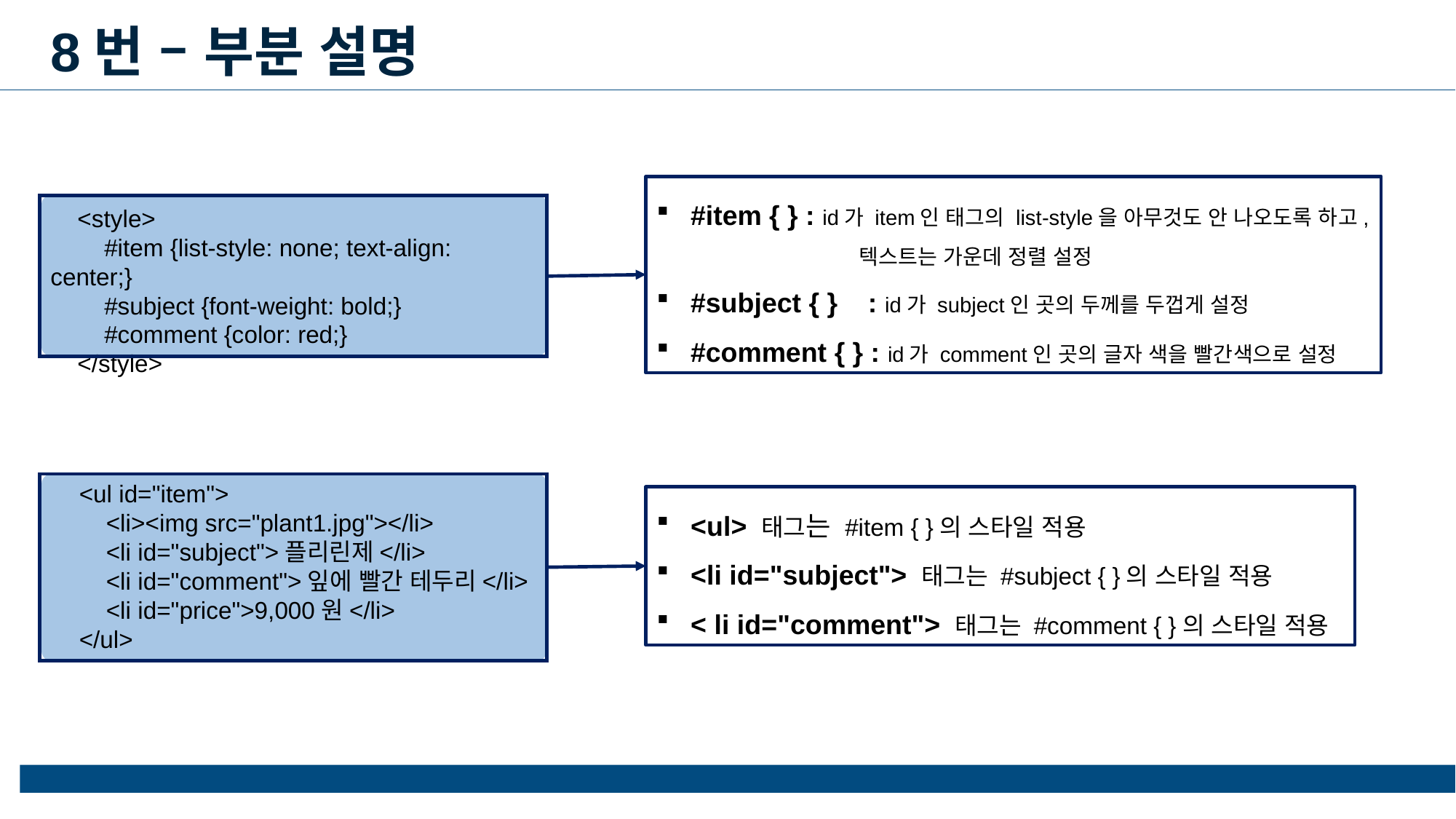

8번 – 부분 설명
#item { } : id가 item인 태그의 list-style을 아무것도 안 나오도록 하고, 	         텍스트는 가운데 정렬 설정
#subject { }    : id가 subject인 곳의 두께를 두껍게 설정
#comment { } : id가 comment인 곳의 글자 색을 빨간색으로 설정

    <style>
        #item {list-style: none; text-align: center;}
        #subject {font-weight: bold;}
        #comment {color: red;}
    </style>
    <ul id="item">
        <li><img src="plant1.jpg"></li>
        <li id="subject">플리린제</li>
        <li id="comment">잎에 빨간 테두리</li>
        <li id="price">9,000원</li>
    </ul>

<ul> 태그는 #item { }의 스타일 적용
<li id="subject"> 태그는 #subject { }의 스타일 적용
< li id="comment"> 태그는 #comment { }의 스타일 적용